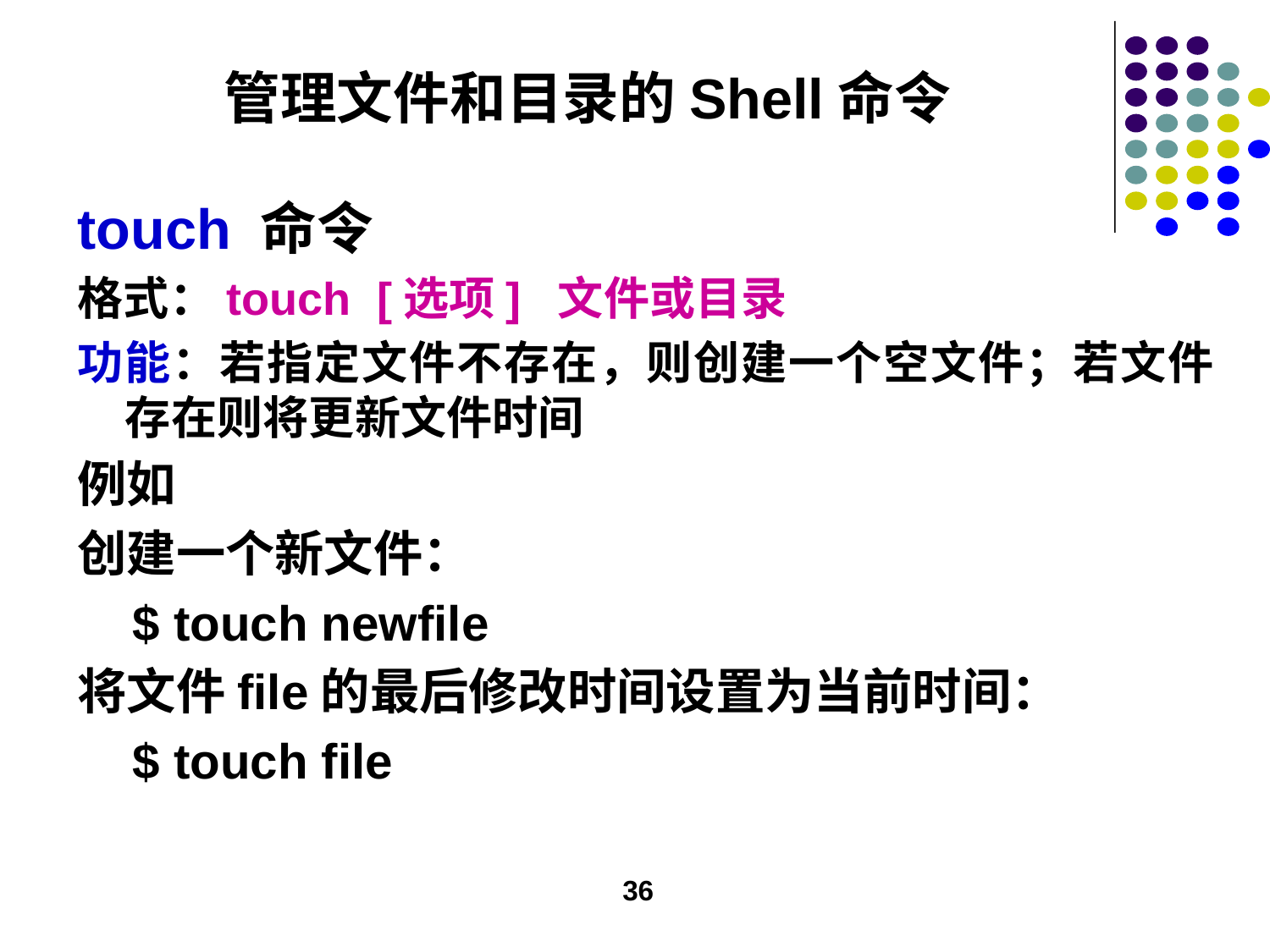

# 管理文件和目录的Shell命令
touch 命令
格式：touch  [选项]  文件或目录
功能：若指定文件不存在，则创建一个空文件；若文件存在则将更新文件时间
例如
创建一个新文件：
    $ touch newfile
将文件file的最后修改时间设置为当前时间：
    $ touch file

36